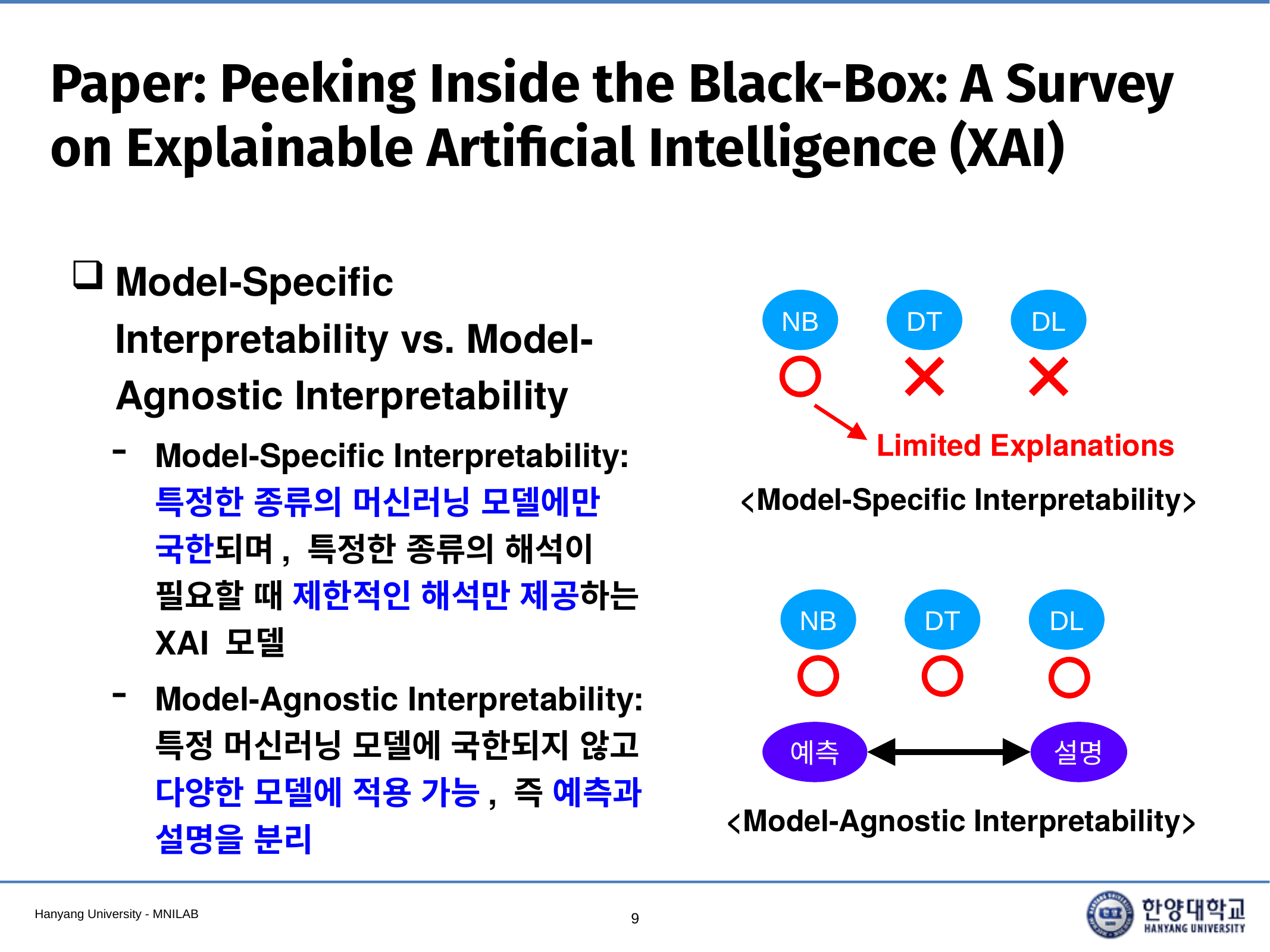

# Paper: Peeking Inside the Black-Box: A Survey on Explainable Artificial Intelligence (XAI)
Model-Specific Interpretability vs. Model-Agnostic Interpretability
Model-Specific Interpretability: 특정한 종류의 머신러닝 모델에만 국한되며, 특정한 종류의 해석이 필요할 때 제한적인 해석만 제공하는 XAI 모델
Model-Agnostic Interpretability: 특정 머신러닝 모델에 국한되지 않고 다양한 모델에 적용 가능, 즉 예측과 설명을 분리
NB
DT
DL

Limited Explanations
<Model-Specific Interpretability>
NB
DT
DL

예측
설명
<Model-Agnostic Interpretability>
9